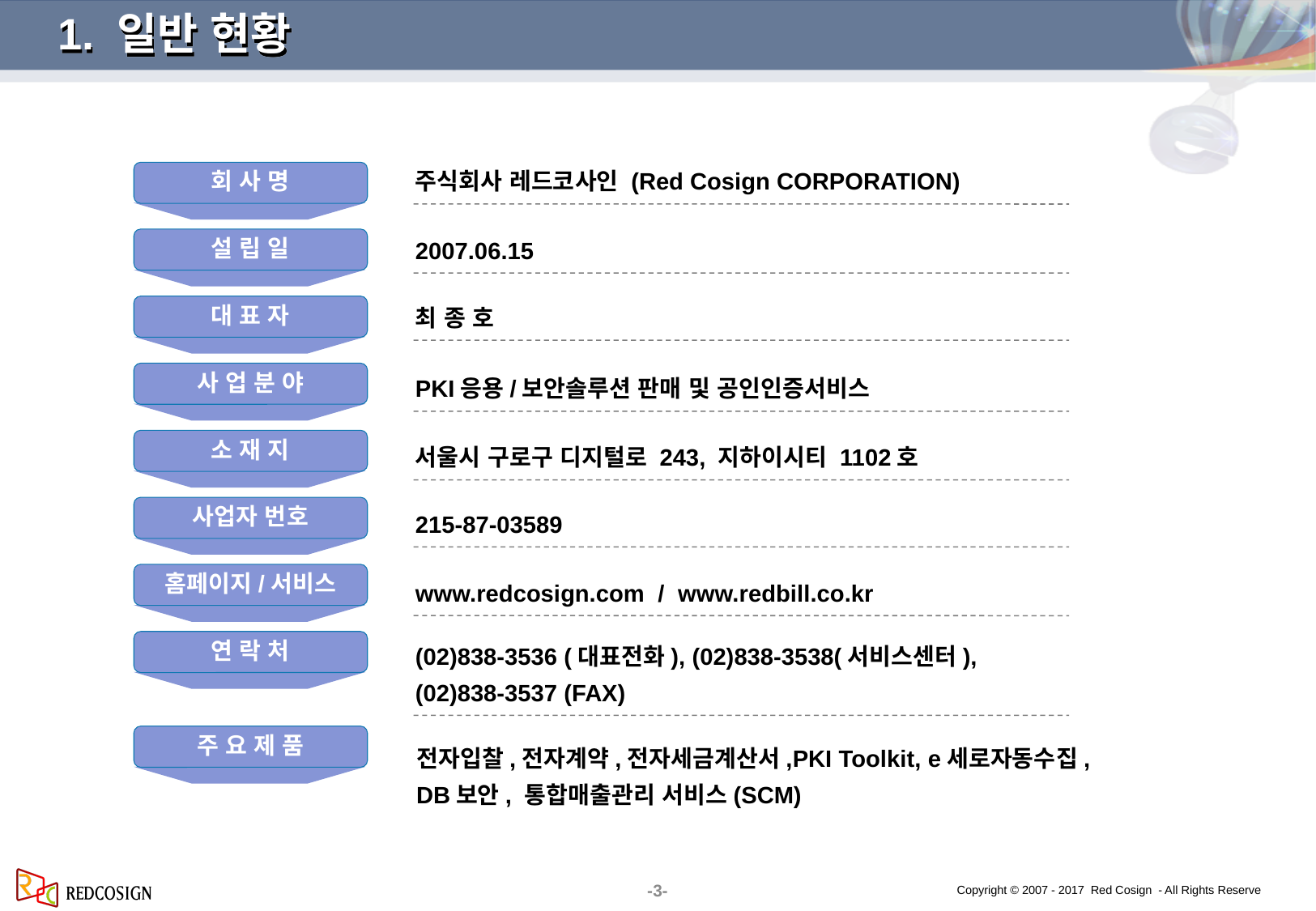

1. 일반 현황
주식회사 레드코사인 (Red Cosign CORPORATION)
회 사 명

2007.06.15
설 립 일

최 종 호
대 표 자

사 업 분 야

PKI응용/보안솔루션 판매 및 공인인증서비스

소 재 지

서울시 구로구 디지털로 243, 지하이시티 1102호

사업자 번호

215-87-03589

홈페이지/서비스

www.redcosign.com  /  www.redbill.co.kr

연 락 처

(02)838-3536 (대표전화), (02)838-3538(서비스센터),
(02)838-3537 (FAX)

주 요 제 품

전자입찰,전자계약,전자세금계산서,PKI Toolkit, e세로자동수집,
DB보안, 통합매출관리 서비스(SCM)